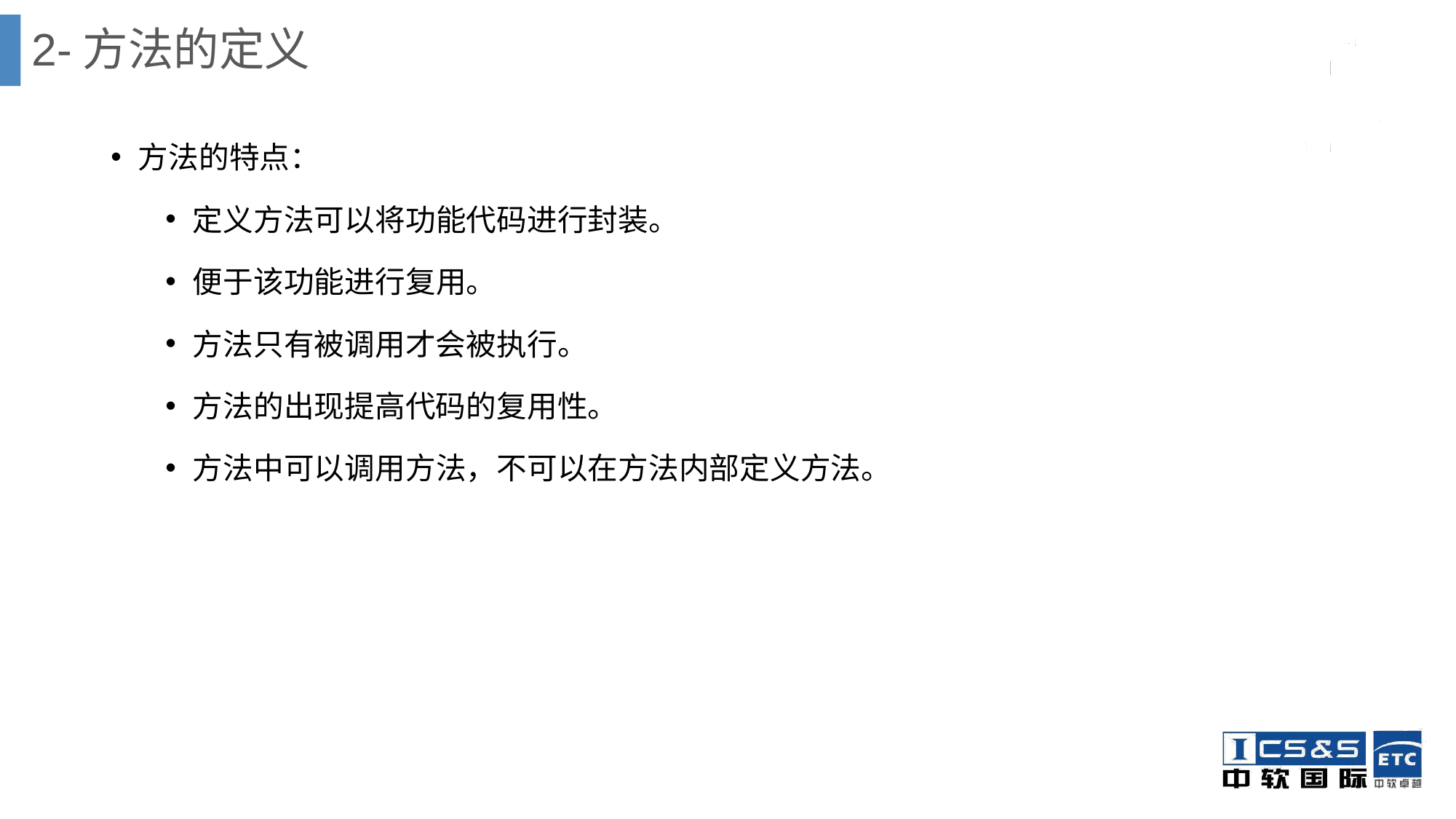

# 2-方法的定义
方法的特点：
定义方法可以将功能代码进行封装。
便于该功能进行复用。
方法只有被调用才会被执行。
方法的出现提高代码的复用性。
方法中可以调用方法，不可以在方法内部定义方法。